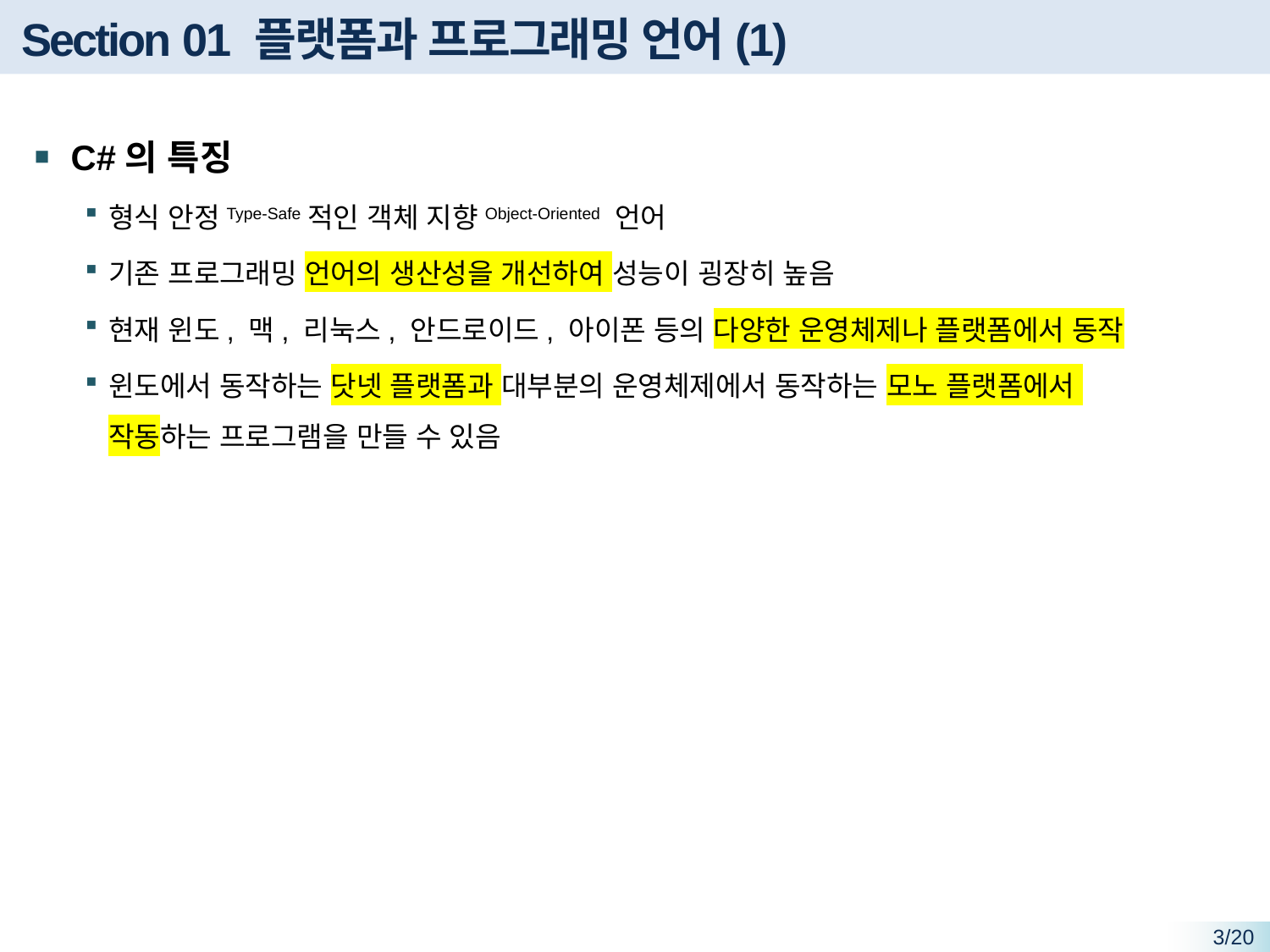

# Section 01 플랫폼과 프로그래밍 언어(1)
C#의 특징
형식 안정Type-Safe적인 객체 지향Object-Oriented 언어
기존 프로그래밍 언어의 생산성을 개선하여 성능이 굉장히 높음
현재 윈도, 맥, 리눅스, 안드로이드, 아이폰 등의 다양한 운영체제나 플랫폼에서 동작
윈도에서 동작하는 닷넷 플랫폼과 대부분의 운영체제에서 동작하는 모노 플랫폼에서
작동하는 프로그램을 만들 수 있음